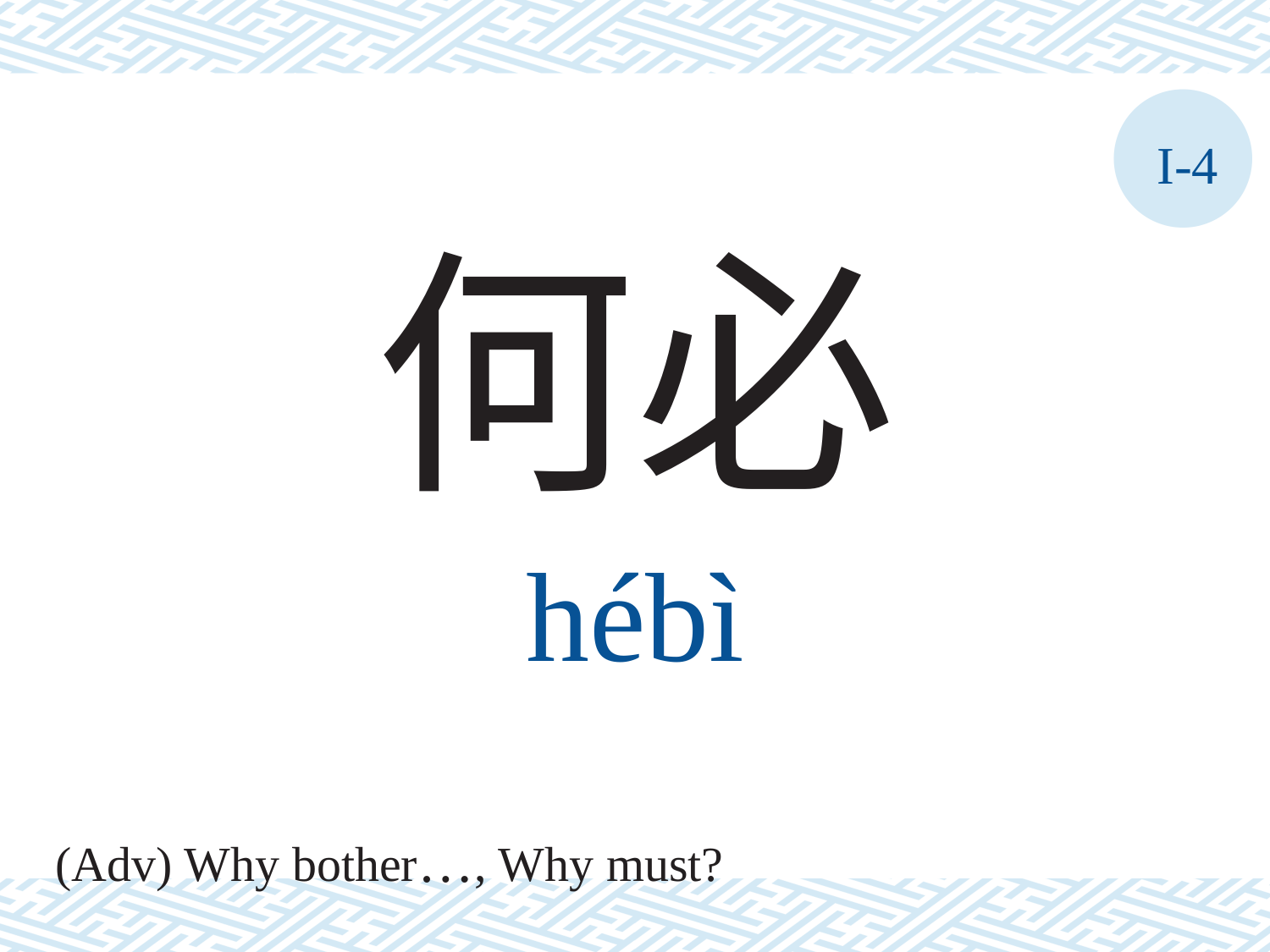

I-4
何必
hébì
(Adv) Why bother…, Why must?